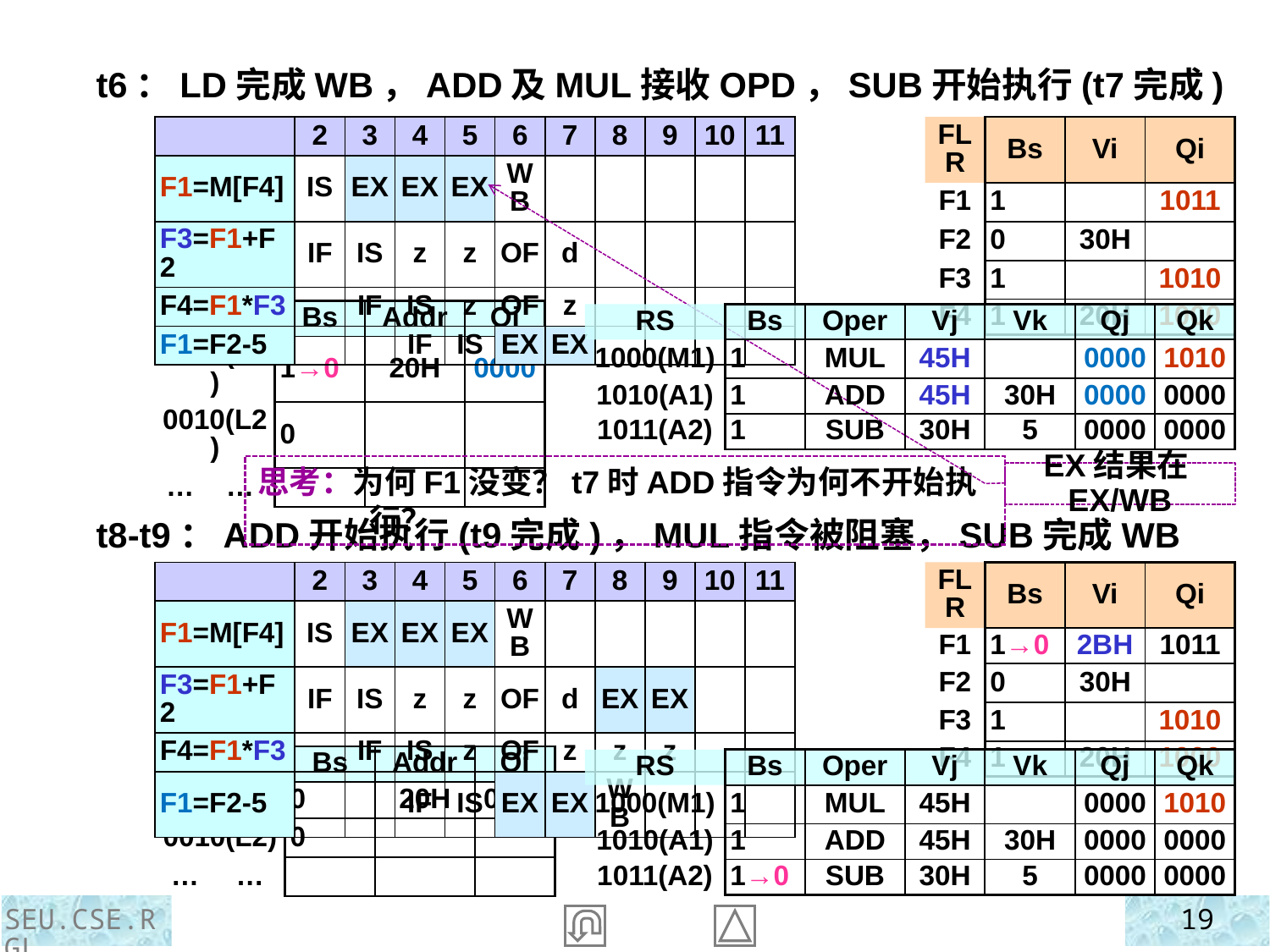

t6：LD完成WB，ADD及MUL接收OPD，SUB开始执行(t7完成)
|  | 2 | 3 | 4 | 5 | 6 | 7 | 8 | 9 | 10 | 11 |
| --- | --- | --- | --- | --- | --- | --- | --- | --- | --- | --- |
| F1=M[F4] | IS | EX | EX | EX | WB |  |  |  |  |  |
| F3=F1+F2 | IF | IS | z | z | OF | d |  |  |  |  |
| F4=F1\*F3 |  | IF | IS | z | OF | z |  |  |  |  |
| F1=F2-5 |  |  | IF | IS | EX | EX |  |  |  |  |
| FLR | Bs | Vi | Qi |
| --- | --- | --- | --- |
| F1 | 1 |  | 1011 |
| F2 | 0 | 30H |  |
| F3 | 1 |  | 1010 |
| F4 | 1 | 20H | 1000 |
| FLB |  | Bs | Addr | Qj |
| --- | --- | --- | --- | --- |
| 0001(L1) |  | 1→0 | 20H | 0000 |
| 0010(L2) |  | 0 |  |  |
| … | … |  |  |  |
| RS | Bs | Oper | Vj | Vk | Qj | Qk |
| --- | --- | --- | --- | --- | --- | --- |
| 1000(M1) | 1 | MUL | 45H |  | 0000 | 1010 |
| 1010(A1) | 1 | ADD | 45H | 30H | 0000 | 0000 |
| 1011(A2) | 1 | SUB | 30H | 5 | 0000 | 0000 |
思考：为何F1没变？t7时ADD指令为何不开始执行？
EX结果在EX/WB
     t8-t9：ADD开始执行(t9完成)，MUL指令被阻塞，SUB完成WB
|  | 2 | 3 | 4 | 5 | 6 | 7 | 8 | 9 | 10 | 11 |
| --- | --- | --- | --- | --- | --- | --- | --- | --- | --- | --- |
| F1=M[F4] | IS | EX | EX | EX | WB |  |  |  |  |  |
| F3=F1+F2 | IF | IS | z | z | OF | d | EX | EX |  |  |
| F4=F1\*F3 |  | IF | IS | z | OF | z | z | z |  |  |
| F1=F2-5 |  |  | IF | IS | EX | EX | WB |  |  |  |
| FLR | Bs | Vi | Qi |
| --- | --- | --- | --- |
| F1 | 1→0 | 2BH | 1011 |
| F2 | 0 | 30H |  |
| F3 | 1 |  | 1010 |
| F4 | 1 | 20H | 1000 |
| FLB |  | Bs | Addr | Qj |
| --- | --- | --- | --- | --- |
| 0001(L1) |  | 0 | 20H | 0000 |
| 0010(L2) |  | 0 |  |  |
| … | … |  |  |  |
| RS | Bs | Oper | Vj | Vk | Qj | Qk |
| --- | --- | --- | --- | --- | --- | --- |
| 1000(M1) | 1 | MUL | 45H |  | 0000 | 1010 |
| 1010(A1) | 1 | ADD | 45H | 30H | 0000 | 0000 |
| 1011(A2) | 1→0 | SUB | 30H | 5 | 0000 | 0000 |
SEU.CSE.RGL
19